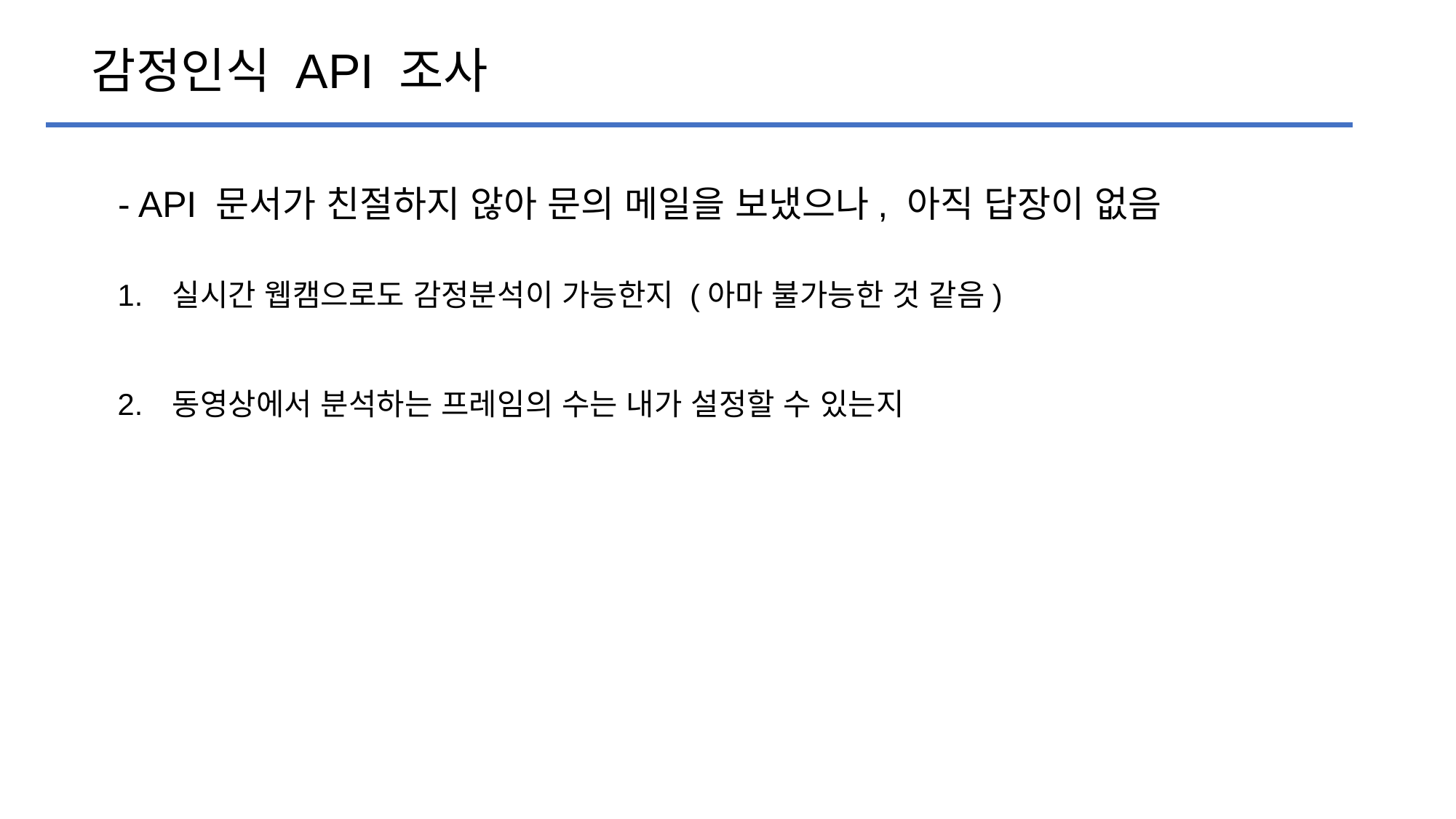

감정인식 API 조사
- API 문서가 친절하지 않아 문의 메일을 보냈으나, 아직 답장이 없음
실시간 웹캠으로도 감정분석이 가능한지 (아마 불가능한 것 같음)

동영상에서 분석하는 프레임의 수는 내가 설정할 수 있는지